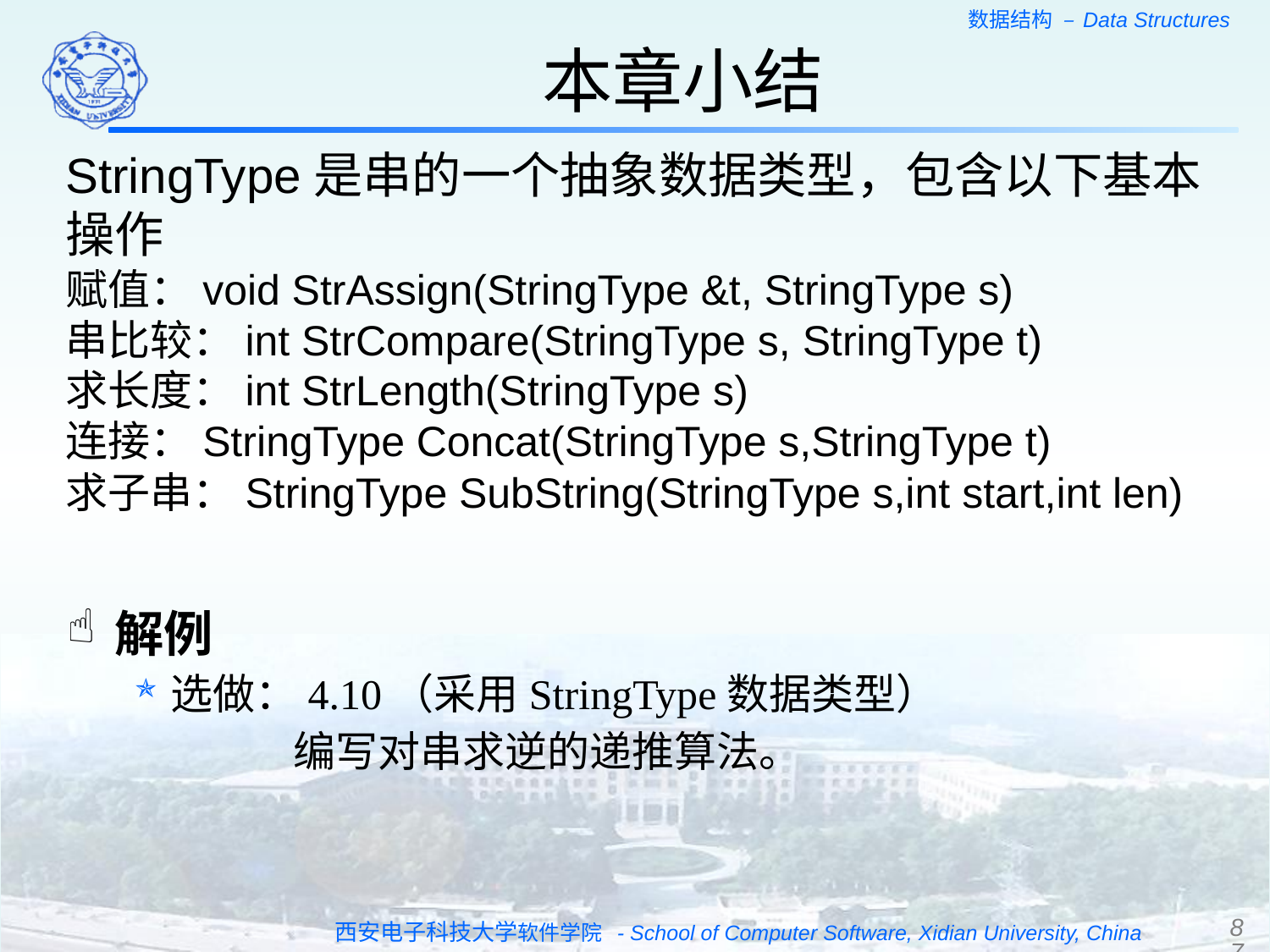

本章小结
StringType是串的一个抽象数据类型，包含以下基本操作
赋值：void StrAssign(StringType &t, StringType s)
串比较：int StrCompare(StringType s, StringType t)
求长度：int StrLength(StringType s)
连接：StringType Concat(StringType s,StringType t)
求子串：StringType SubString(StringType s,int start,int len)
解例
选做：4.10（采用StringType数据类型）
                编写对串求逆的递推算法。
87